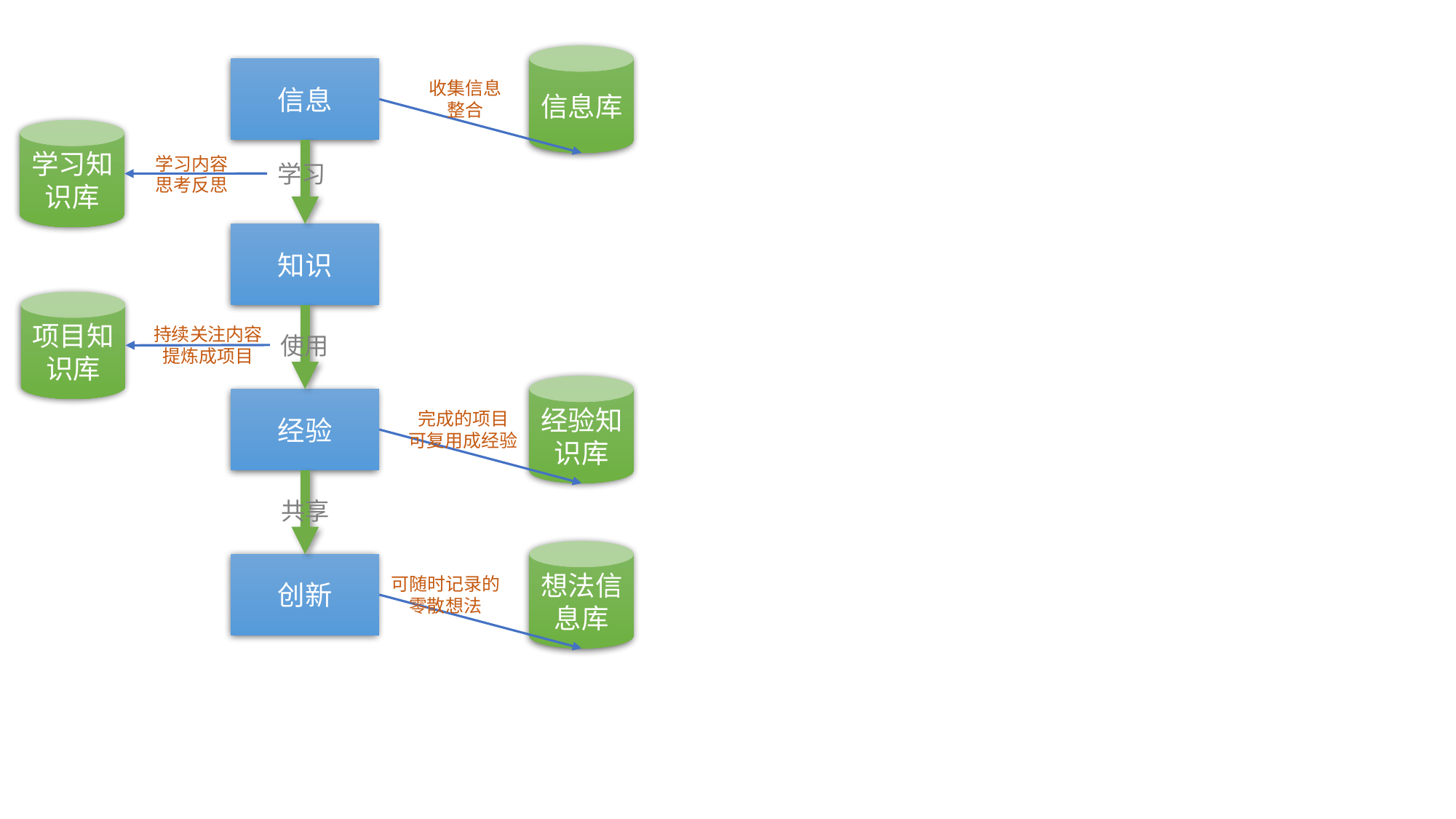

信息库
信息
收集信息
整合
学习知识库
学习内容
思考反思
学习
知识
项目知识库
持续关注内容
提炼成项目
使用
经验知识库
经验
完成的项目
可复用成经验
共享
想法信息库
创新
可随时记录的
零散想法